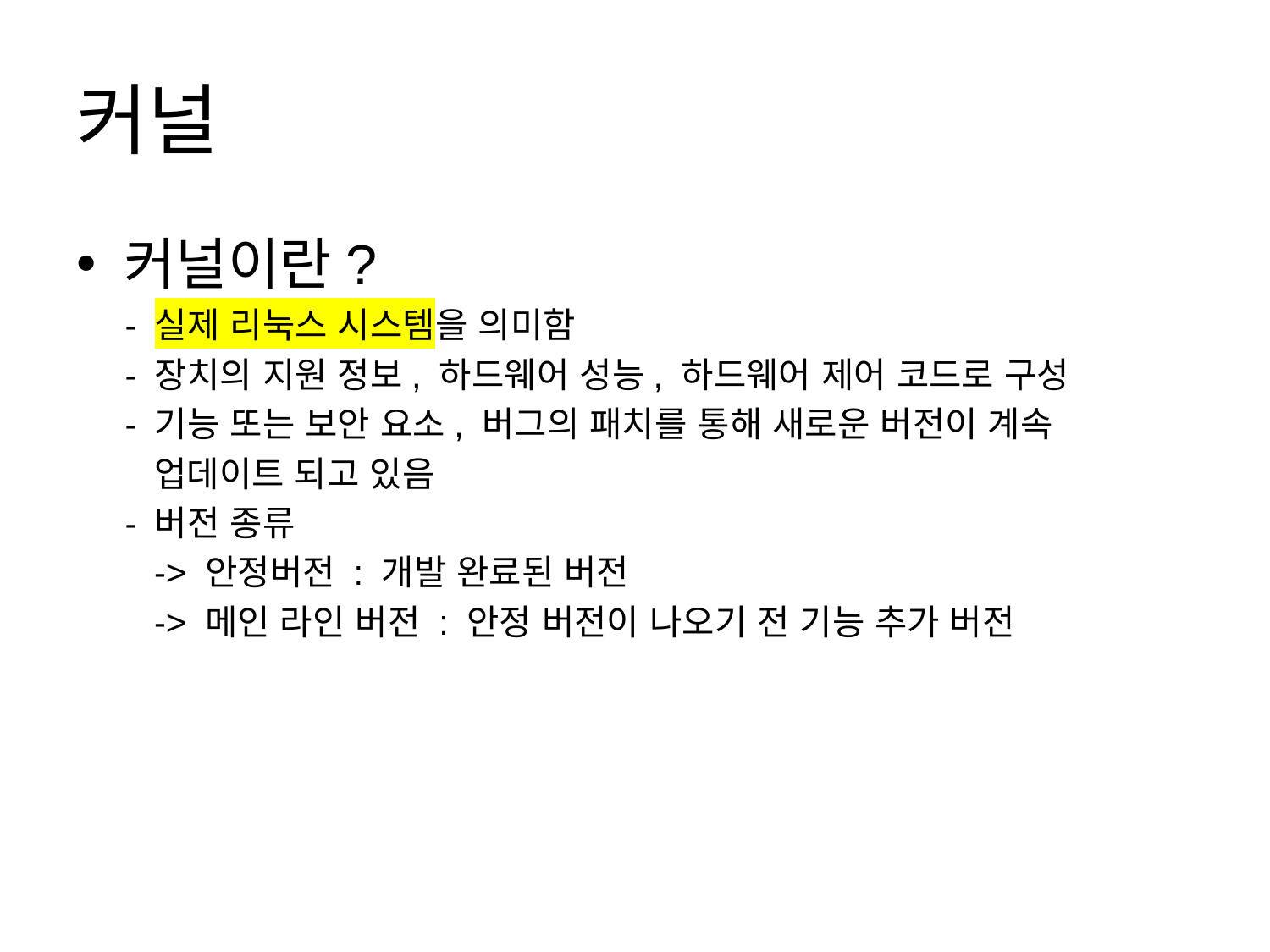

# 커널
커널이란?
     - 실제 리눅스 시스템을 의미함
     - 장치의 지원 정보, 하드웨어 성능, 하드웨어 제어 코드로 구성
     - 기능 또는 보안 요소, 버그의 패치를 통해 새로운 버전이 계속
       업데이트 되고 있음
     - 버전 종류
        -> 안정버전 : 개발 완료된 버전
        -> 메인 라인 버전 : 안정 버전이 나오기 전 기능 추가 버전